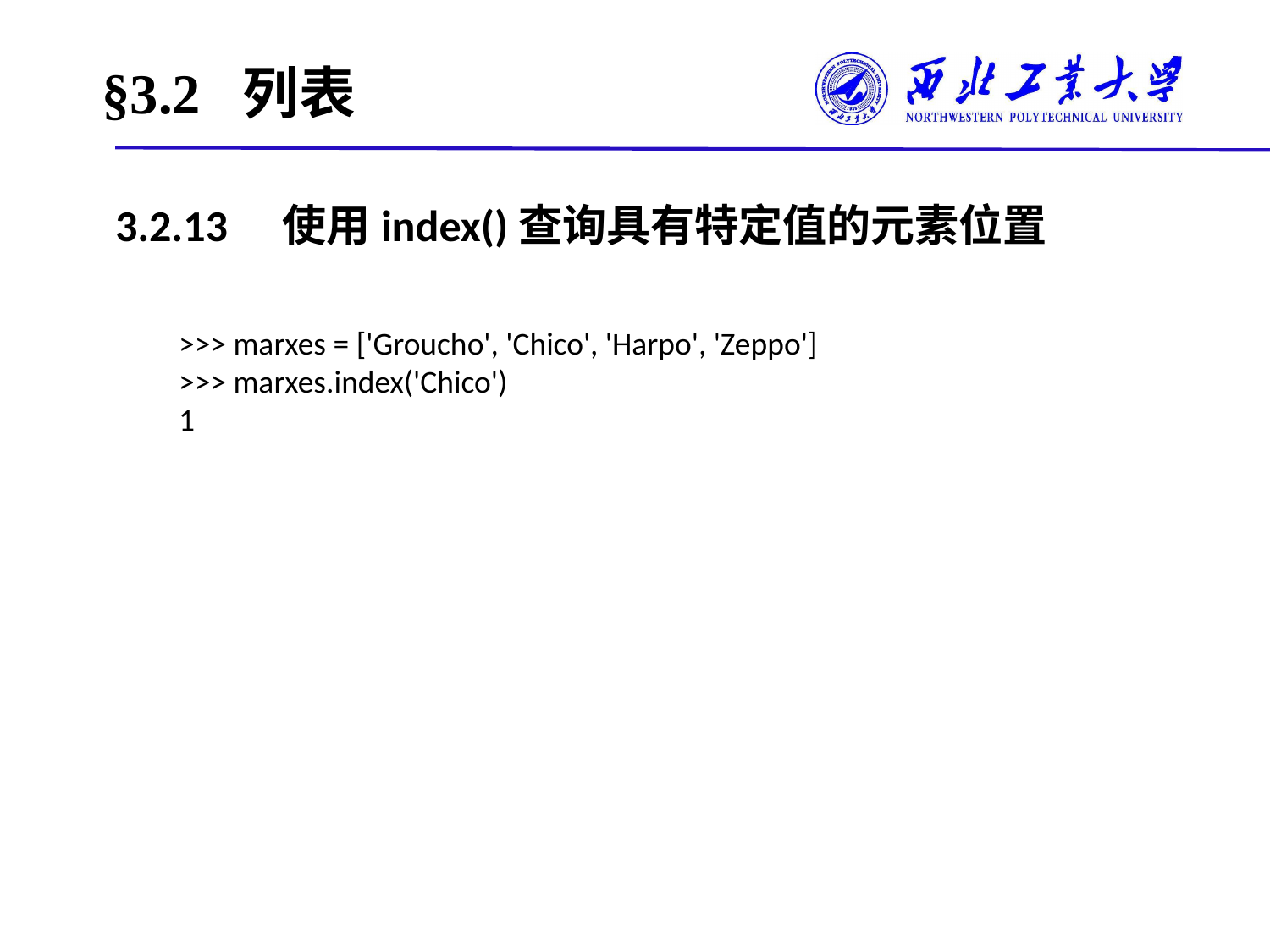

# §3.2  列表
3.2.13　使用index()查询具有特定值的元素位置

>>> marxes = ['Groucho', 'Chico', 'Harpo', 'Zeppo']
>>> marxes.index('Chico')
1